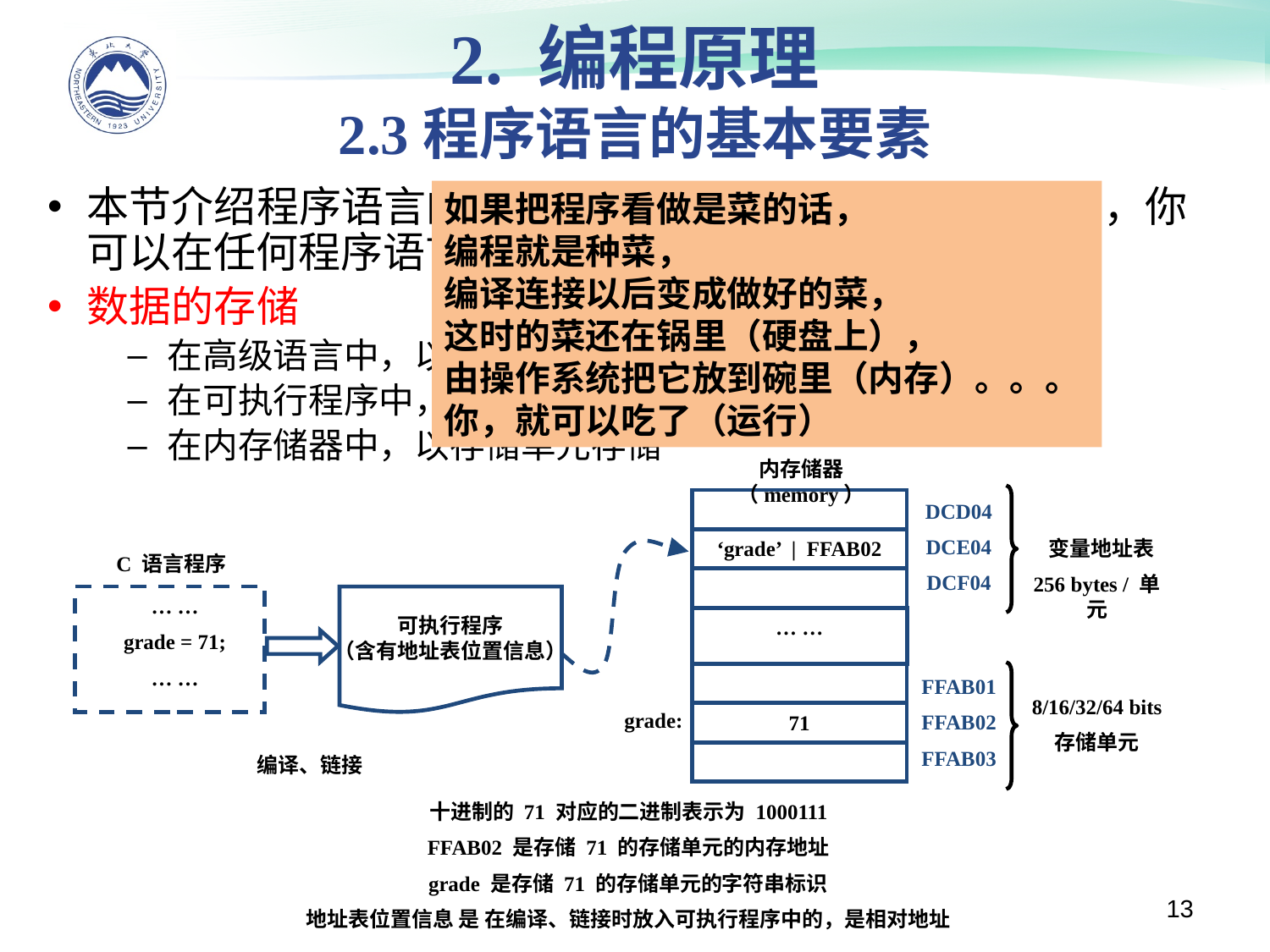

2. 编程原理
2.3程序语言的基本要素
本节介绍程序语言的共性，不依赖于任何一种程序语言，你可以在任何程序语言中找到这些基本要素的影子
数据的存储
在高级语言中，以变量的形式标记
在可执行程序中，映射变量到地址表位置
在内存储器中，以存储单元存储
如果把程序看做是菜的话，
编程就是种菜，
编译连接以后变成做好的菜，
这时的菜还在锅里（硬盘上），
由操作系统把它放到碗里（内存）。。。
你，就可以吃了（运行）
内存储器（memory）

DCD04
DCE04
DCF04
 变量地址表
256 bytes / 单元
‘grade’  |  FFAB02

C 语言程序

… …
grade = 71;
… …
可执行程序
（含有地址表位置信息）
… …

FFAB01
FFAB02
FFAB03
8/16/32/64 bits
存储单元
grade:
71

编译、链接
十进制的 71 对应的二进制表示为 1000111
FFAB02 是存储 71 的存储单元的内存地址
grade 是存储 71 的存储单元的字符串标识
地址表位置信息 是 在编译、链接时放入可执行程序中的，是相对地址
13